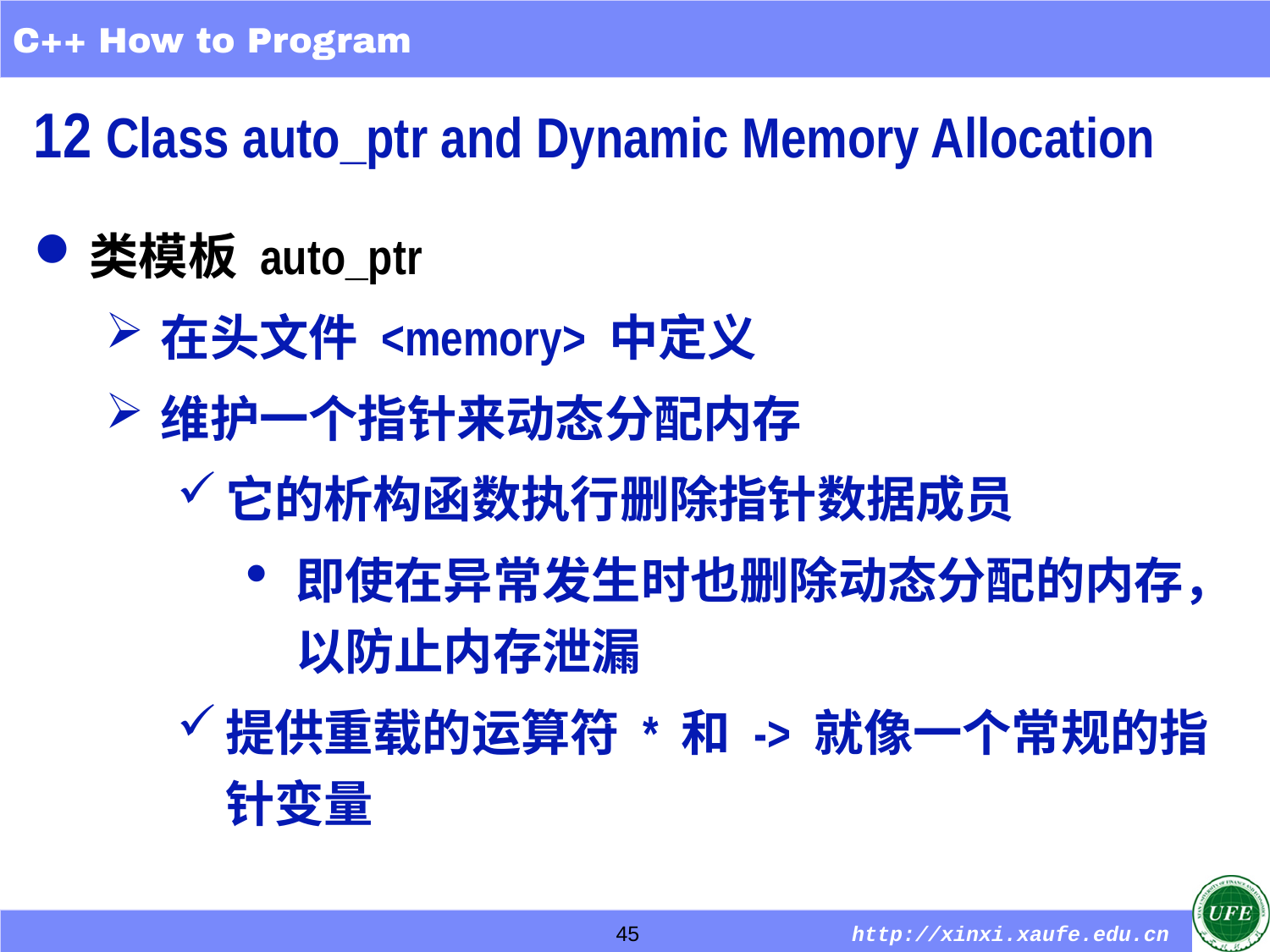

12 Class auto_ptr and Dynamic Memory Allocation
类模板 auto_ptr
在头文件 <memory> 中定义
维护一个指针来动态分配内存
它的析构函数执行删除指针数据成员
即使在异常发生时也删除动态分配的内存，以防止内存泄漏
提供重载的运算符 * 和 -> 就像一个常规的指针变量
45